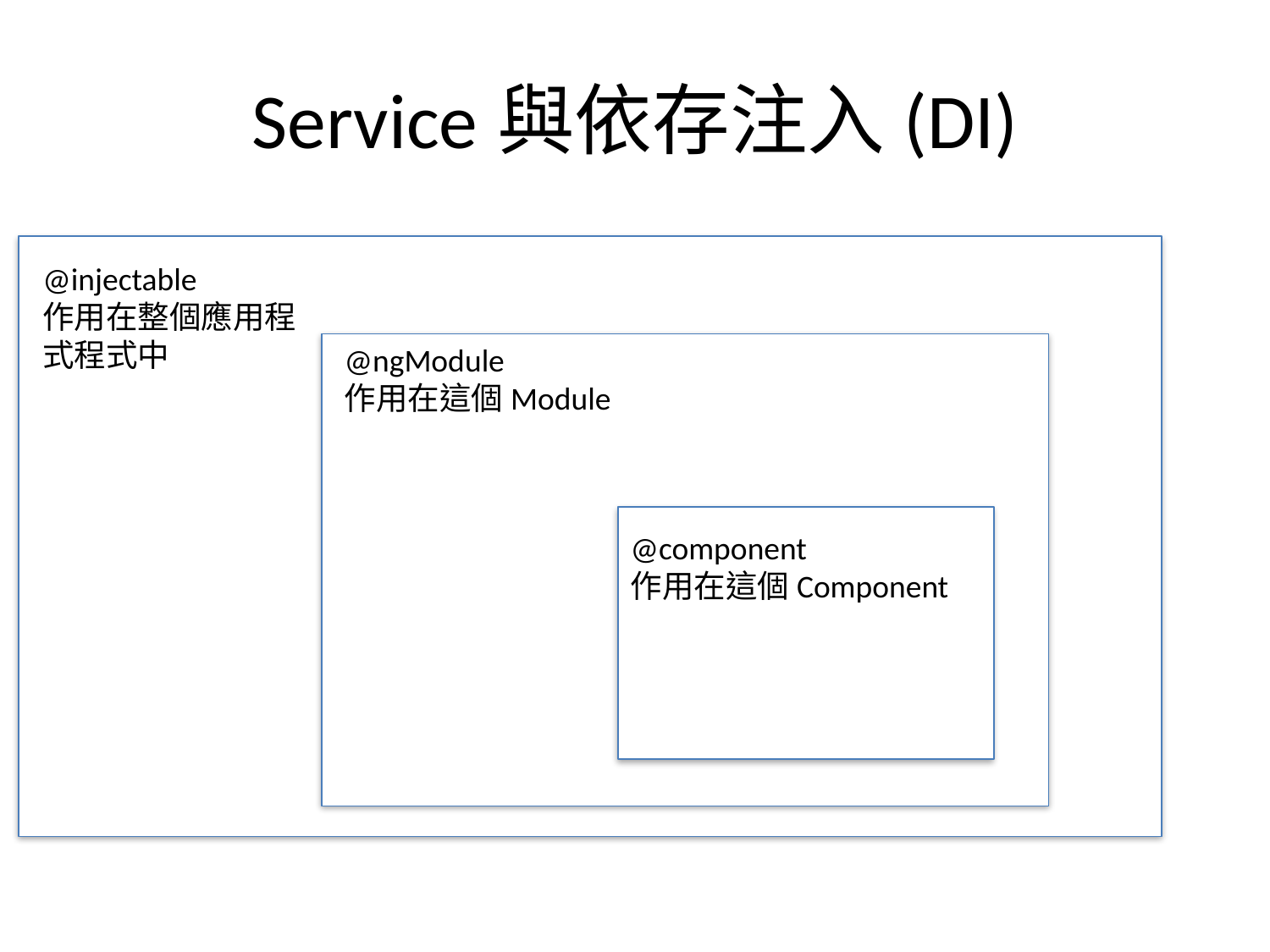

# Service與依存注入(DI)

@injectable
作用在整個應用程式程式中

@ngModule
作用在這個Module

@component
作用在這個Component